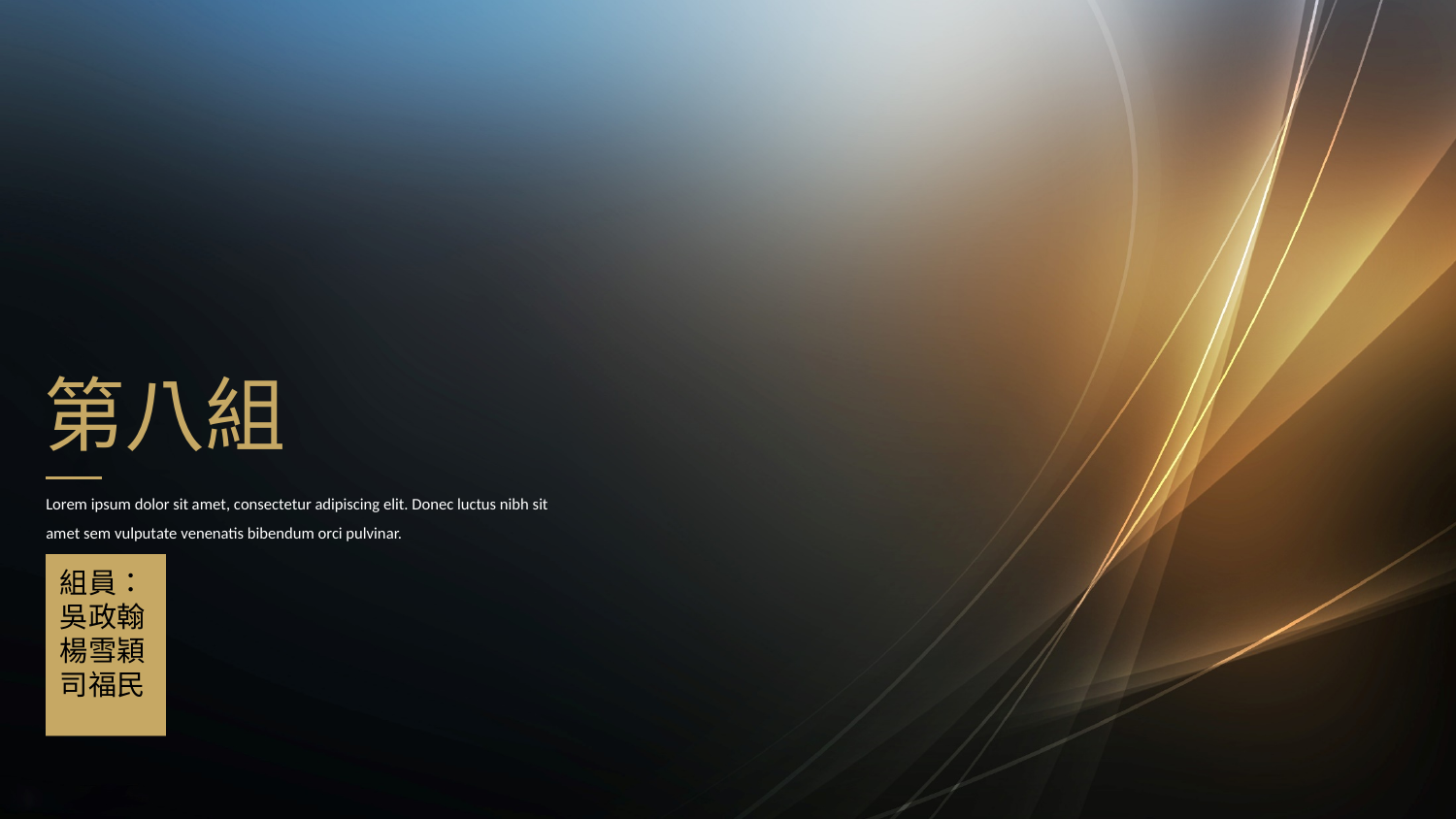

第八組
Lorem ipsum dolor sit amet, consectetur adipiscing elit. Donec luctus nibh sit amet sem vulputate venenatis bibendum orci pulvinar.
組員：
吳政翰
楊雪穎
司福民